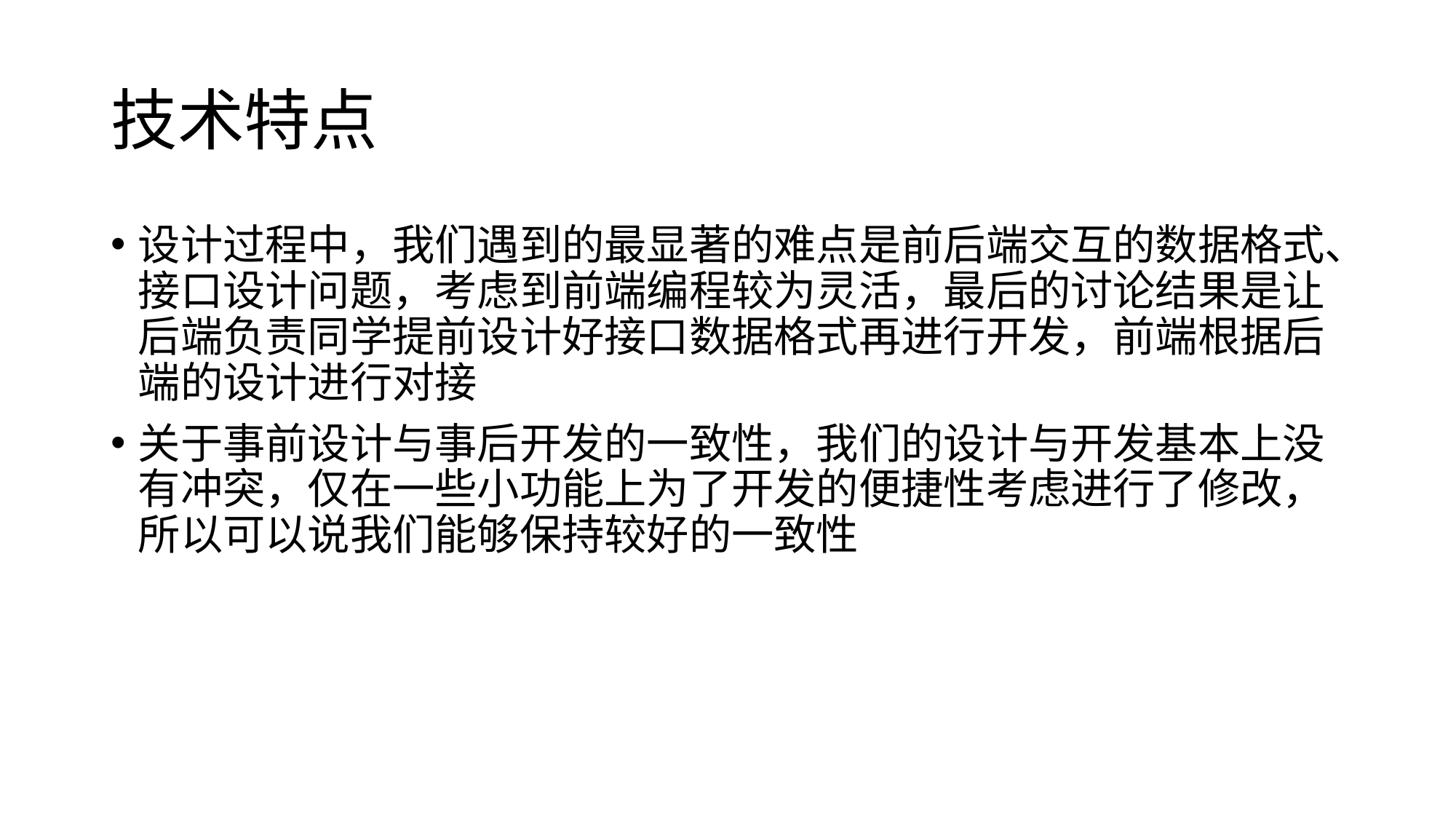

# 技术特点
设计过程中，我们遇到的最显著的难点是前后端交互的数据格式、接口设计问题，考虑到前端编程较为灵活，最后的讨论结果是让后端负责同学提前设计好接口数据格式再进行开发，前端根据后端的设计进行对接
关于事前设计与事后开发的一致性，我们的设计与开发基本上没有冲突，仅在一些小功能上为了开发的便捷性考虑进行了修改，所以可以说我们能够保持较好的一致性